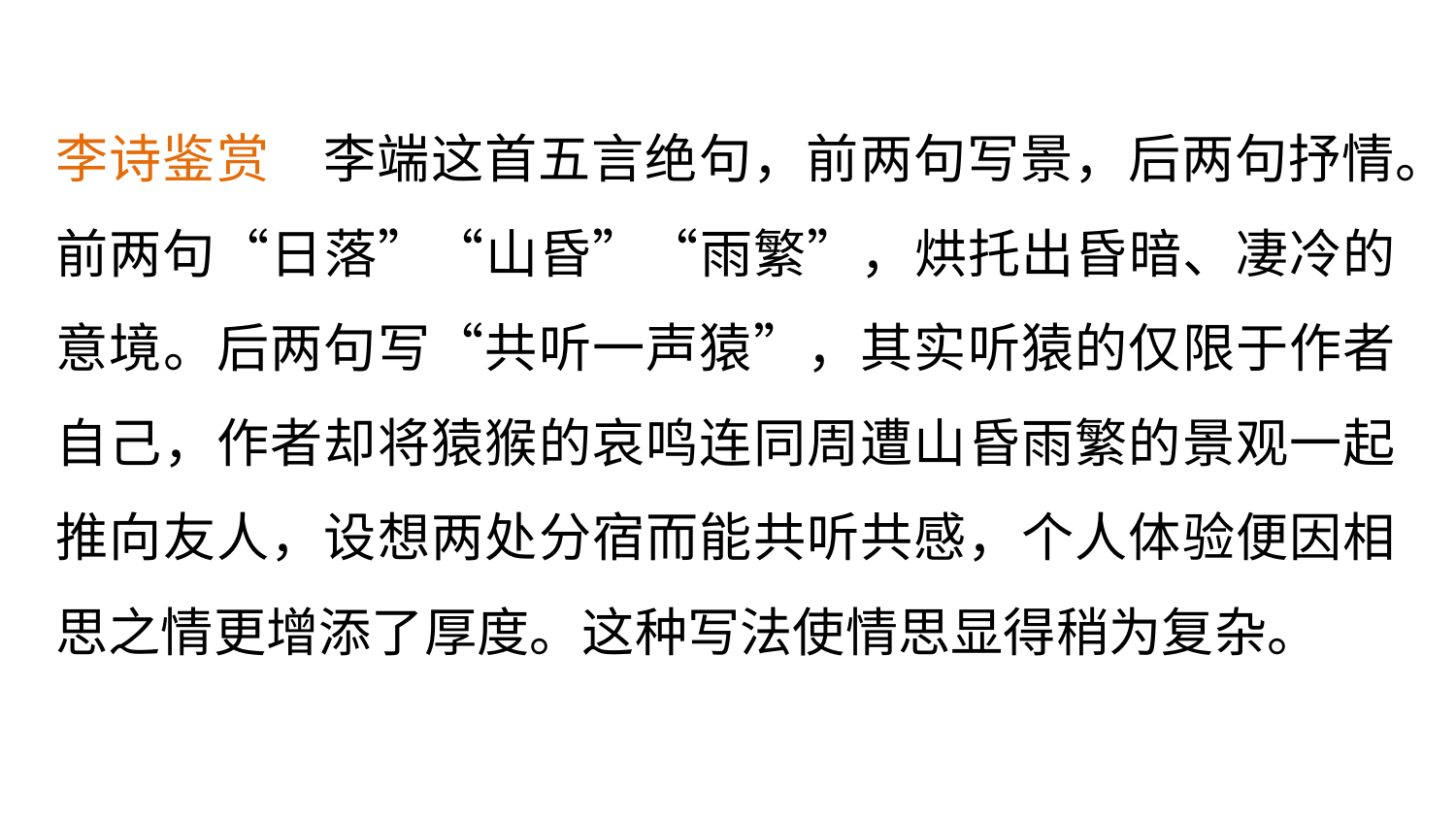

李诗鉴赏　李端这首五言绝句，前两句写景，后两句抒情。前两句“日落”“山昏”“雨繁”，烘托出昏暗、凄冷的意境。后两句写“共听一声猿”，其实听猿的仅限于作者自己，作者却将猿猴的哀鸣连同周遭山昏雨繁的景观一起推向友人，设想两处分宿而能共听共感，个人体验便因相思之情更增添了厚度。这种写法使情思显得稍为复杂。